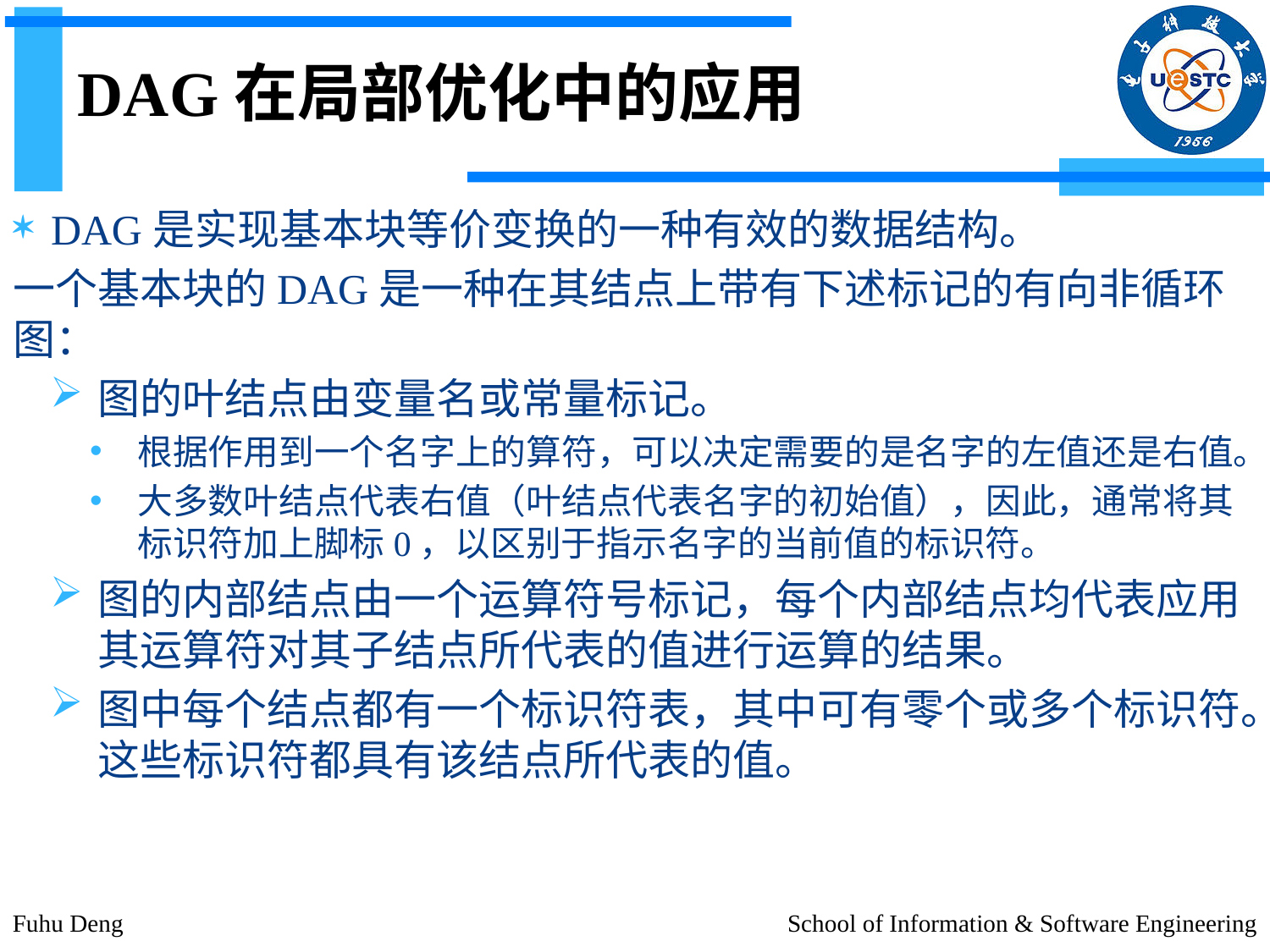

# DAG在局部优化中的应用
DAG是实现基本块等价变换的一种有效的数据结构。
一个基本块的DAG是一种在其结点上带有下述标记的有向非循环图：
图的叶结点由变量名或常量标记。
根据作用到一个名字上的算符，可以决定需要的是名字的左值还是右值。
大多数叶结点代表右值（叶结点代表名字的初始值），因此，通常将其标识符加上脚标0，以区别于指示名字的当前值的标识符。
图的内部结点由一个运算符号标记，每个内部结点均代表应用其运算符对其子结点所代表的值进行运算的结果。
图中每个结点都有一个标识符表，其中可有零个或多个标识符。这些标识符都具有该结点所代表的值。

Fuhu Deng
14
School of Information & Software Engineering